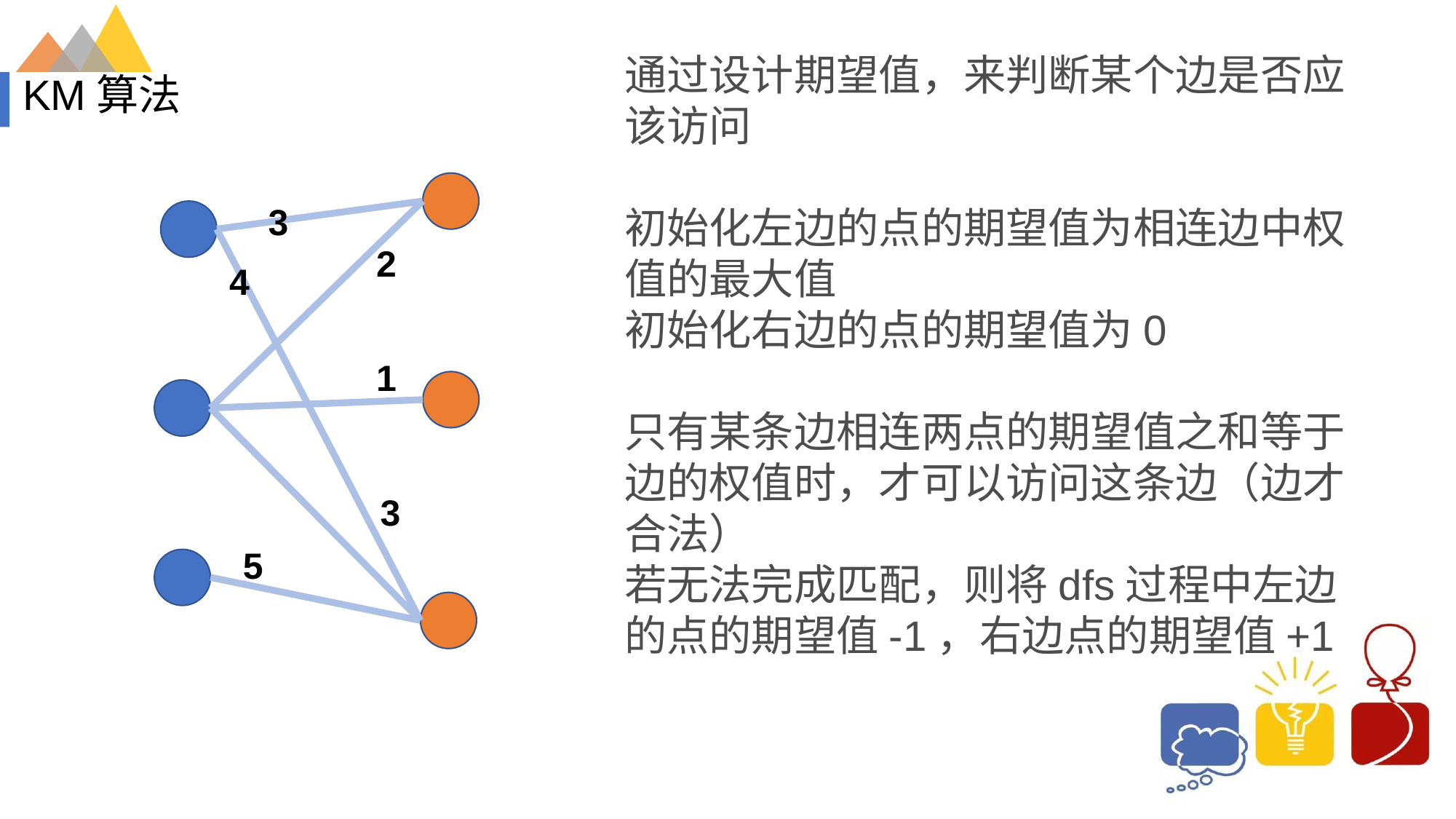

通过设计期望值，来判断某个边是否应该访问

初始化左边的点的期望值为相连边中权值的最大值
初始化右边的点的期望值为0

只有某条边相连两点的期望值之和等于边的权值时，才可以访问这条边（边才合法）
若无法完成匹配，则将dfs过程中左边的点的期望值-1，右边点的期望值+1
KM算法

3

2
4
1

3
5